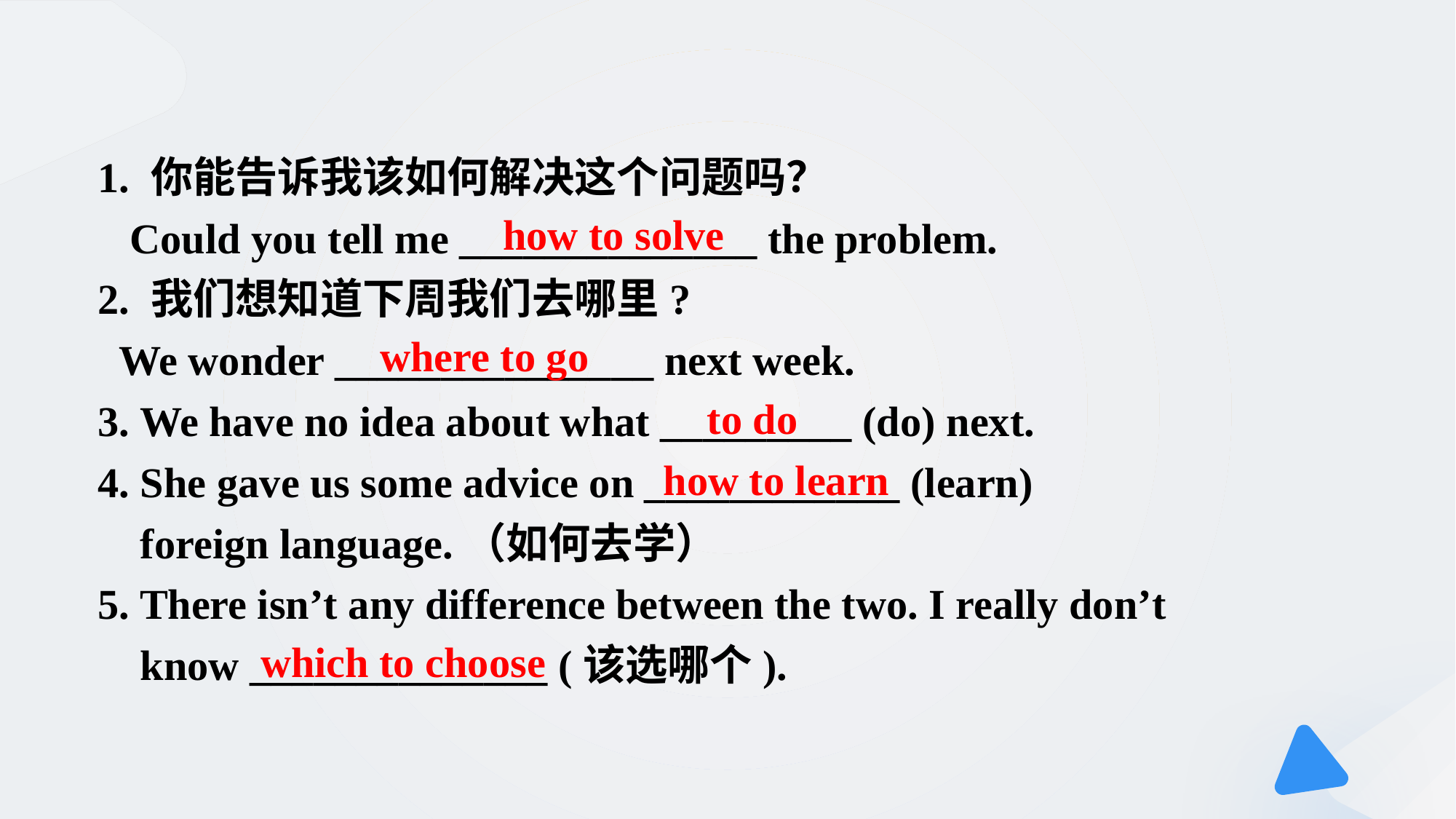

1. 你能告诉我该如何解决这个问题吗？
   Could you tell me ______________ the problem.
2. 我们想知道下周我们去哪里?
  We wonder _______________ next week.
3. We have no idea about what _________ (do) next.
4. She gave us some advice on ____________ (learn)
    foreign language.（如何去学）
5. There isn’t any difference between the two. I really don’t
    know ______________ (该选哪个).

how to solve
where to go
to do
how to learn
which to choose